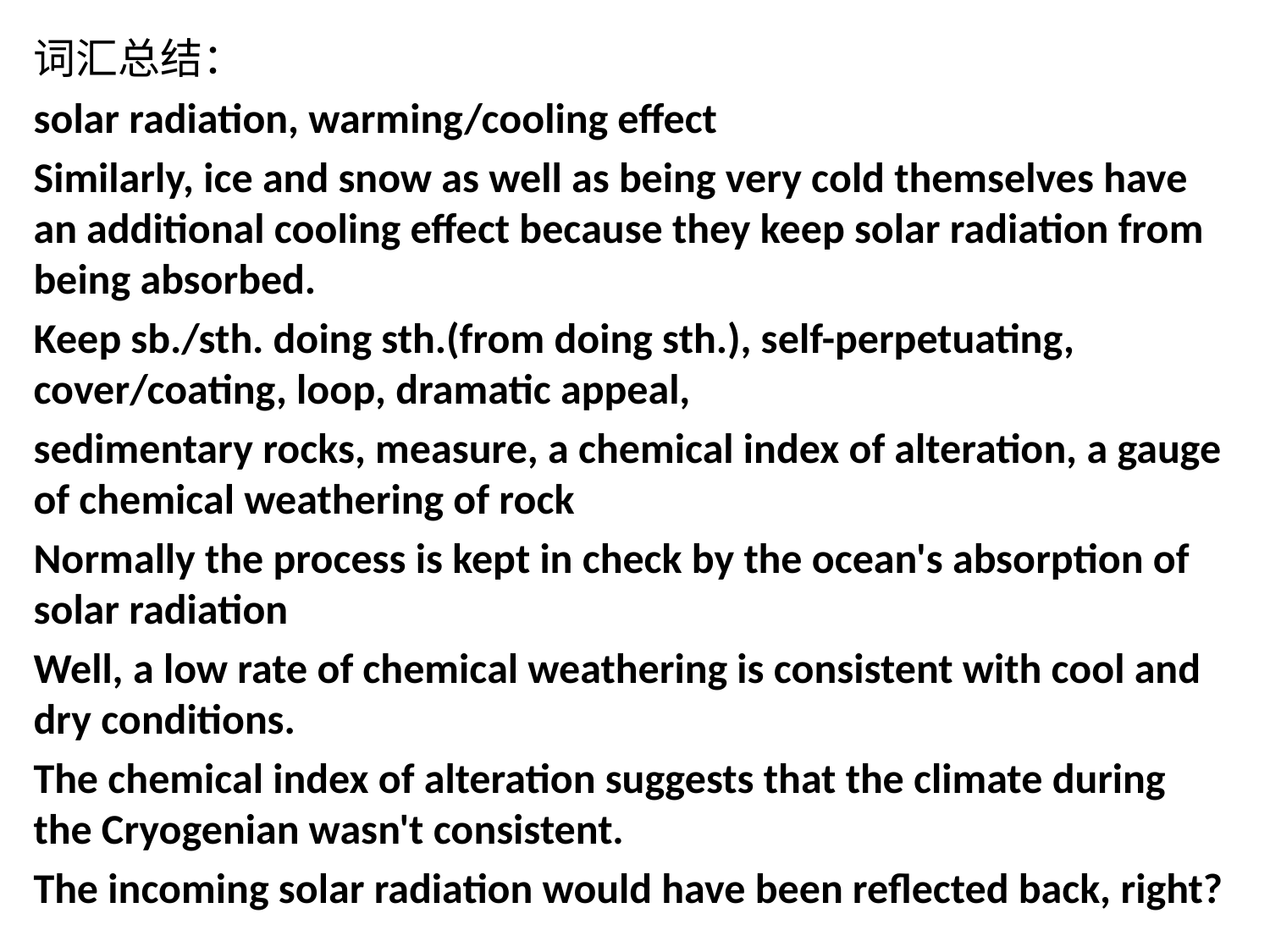

词汇总结：
solar radiation, warming/cooling effect
Similarly, ice and snow as well as being very cold themselves have an additional cooling effect because they keep solar radiation from being absorbed.
Keep sb./sth. doing sth.(from doing sth.), self-perpetuating, cover/coating, loop, dramatic appeal,
sedimentary rocks, measure, a chemical index of alteration, a gauge of chemical weathering of rock
Normally the process is kept in check by the ocean's absorption of solar radiation
Well, a low rate of chemical weathering is consistent with cool and dry conditions.
The chemical index of alteration suggests that the climate during the Cryogenian wasn't consistent.
The incoming solar radiation would have been reflected back, right?